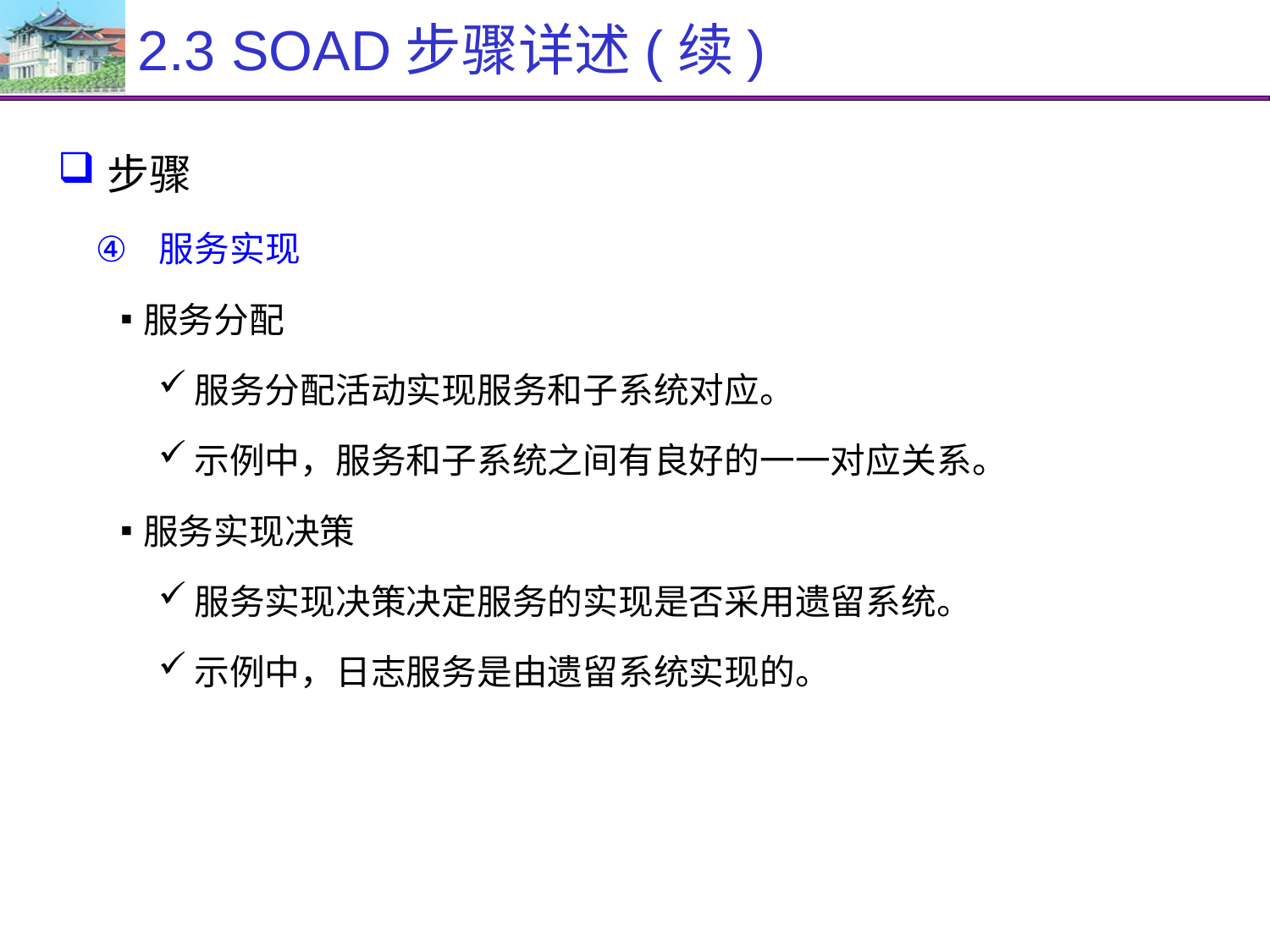

# 2.3 SOAD步骤详述(续)
步骤
服务实现
服务分配
服务分配活动实现服务和子系统对应。
示例中，服务和子系统之间有良好的一一对应关系。
服务实现决策
服务实现决策决定服务的实现是否采用遗留系统。
示例中，日志服务是由遗留系统实现的。